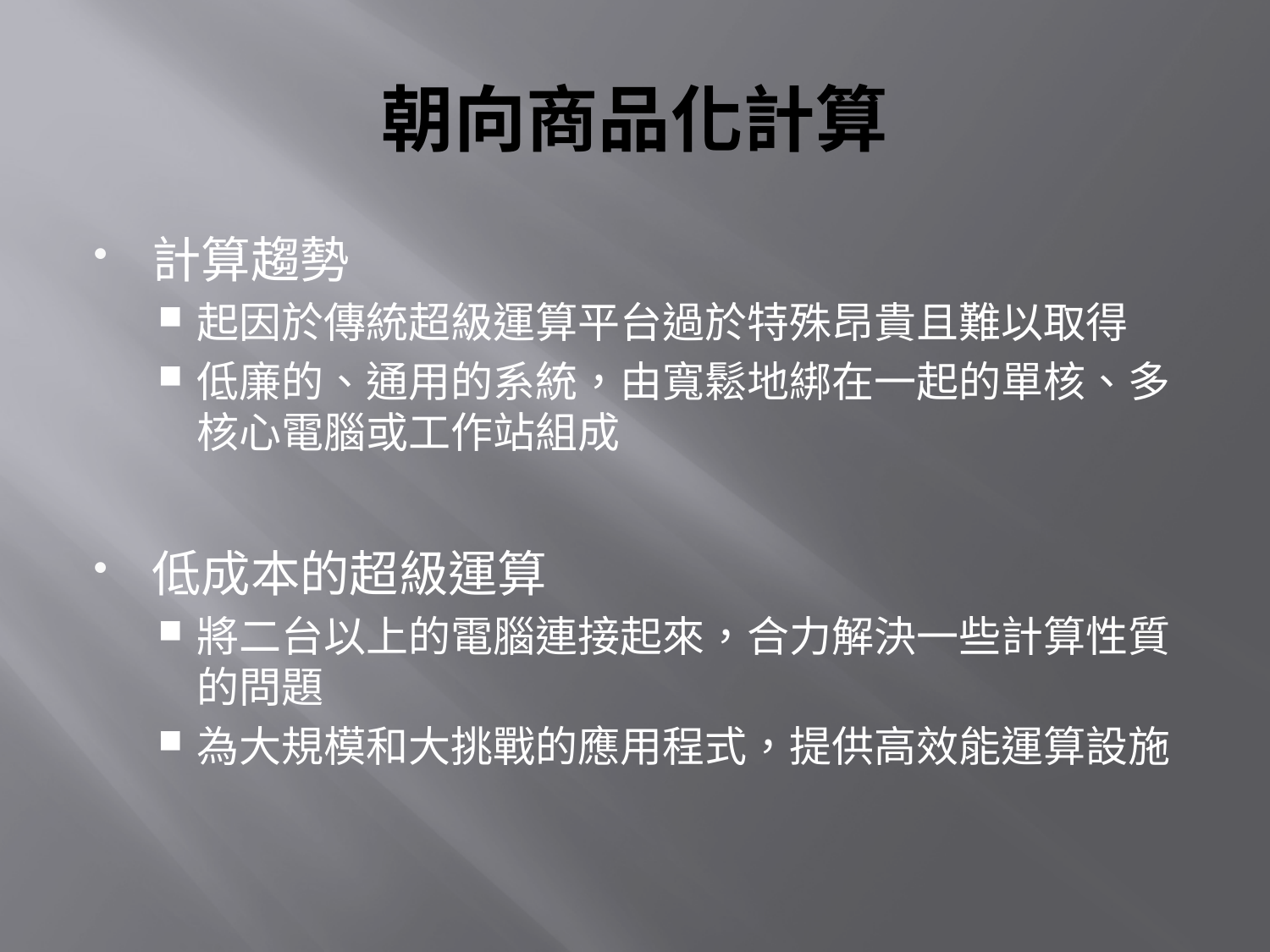

# 朝向商品化計算
計算趨勢
起因於傳統超級運算平台過於特殊昂貴且難以取得
低廉的、通用的系統，由寬鬆地綁在一起的單核、多核心電腦或工作站組成

低成本的超級運算
將二台以上的電腦連接起來，合力解決一些計算性質的問題
為大規模和大挑戰的應用程式，提供高效能運算設施